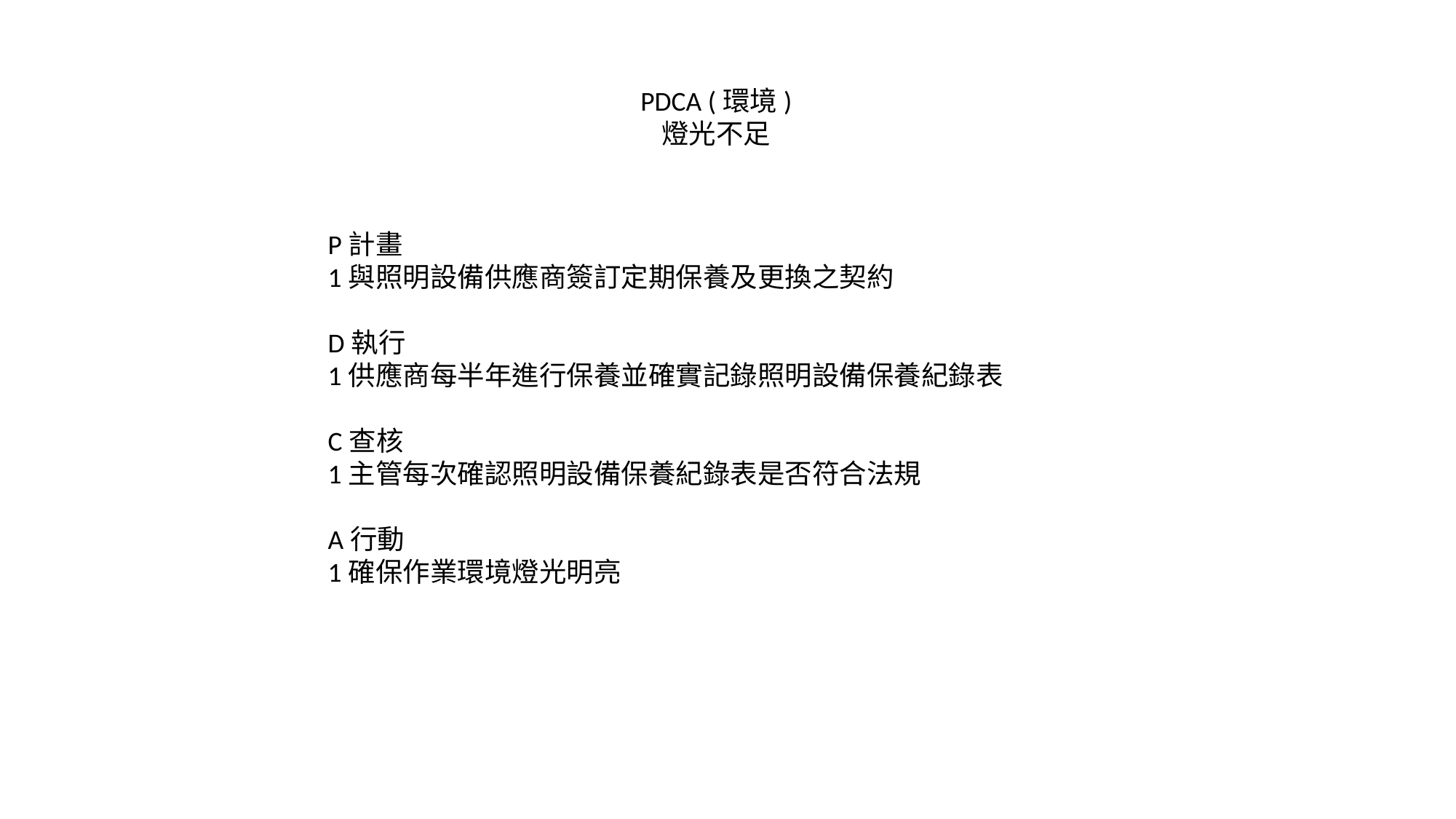

PDCA (環境)
燈光不足
P計畫
1與照明設備供應商簽訂定期保養及更換之契約

D執行
1供應商每半年進行保養並確實記錄照明設備保養紀錄表

C查核
1主管每次確認照明設備保養紀錄表是否符合法規

A行動
1確保作業環境燈光明亮